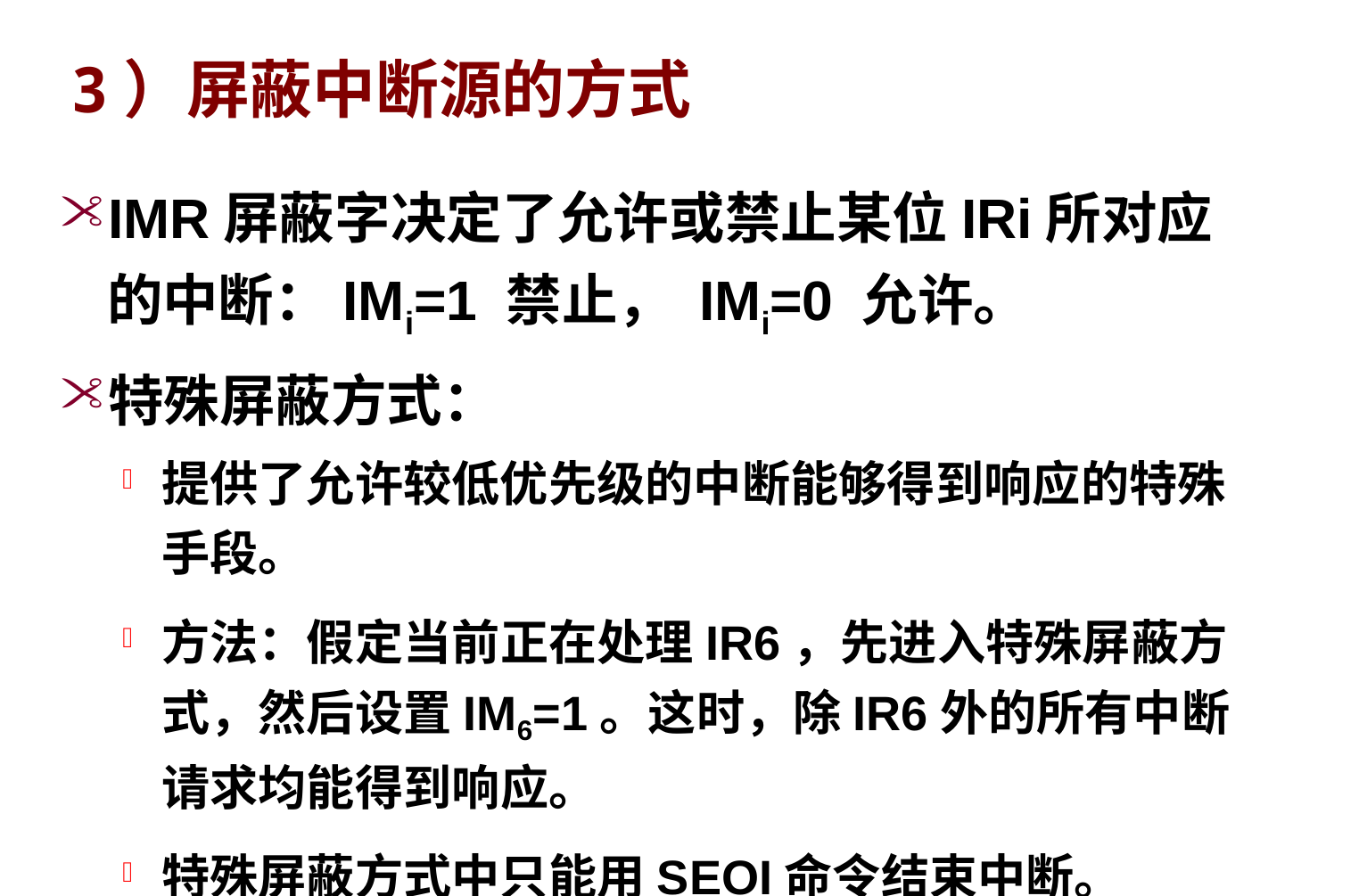

# 3）屏蔽中断源的方式
IMR屏蔽字决定了允许或禁止某位IRi所对应的中断：IMi=1 禁止， IMi=0 允许。
特殊屏蔽方式：
提供了允许较低优先级的中断能够得到响应的特殊手段。
方法：假定当前正在处理IR6，先进入特殊屏蔽方式，然后设置IM6=1。这时，除IR6外的所有中断请求均能得到响应。
特殊屏蔽方式中只能用SEOI命令结束中断。